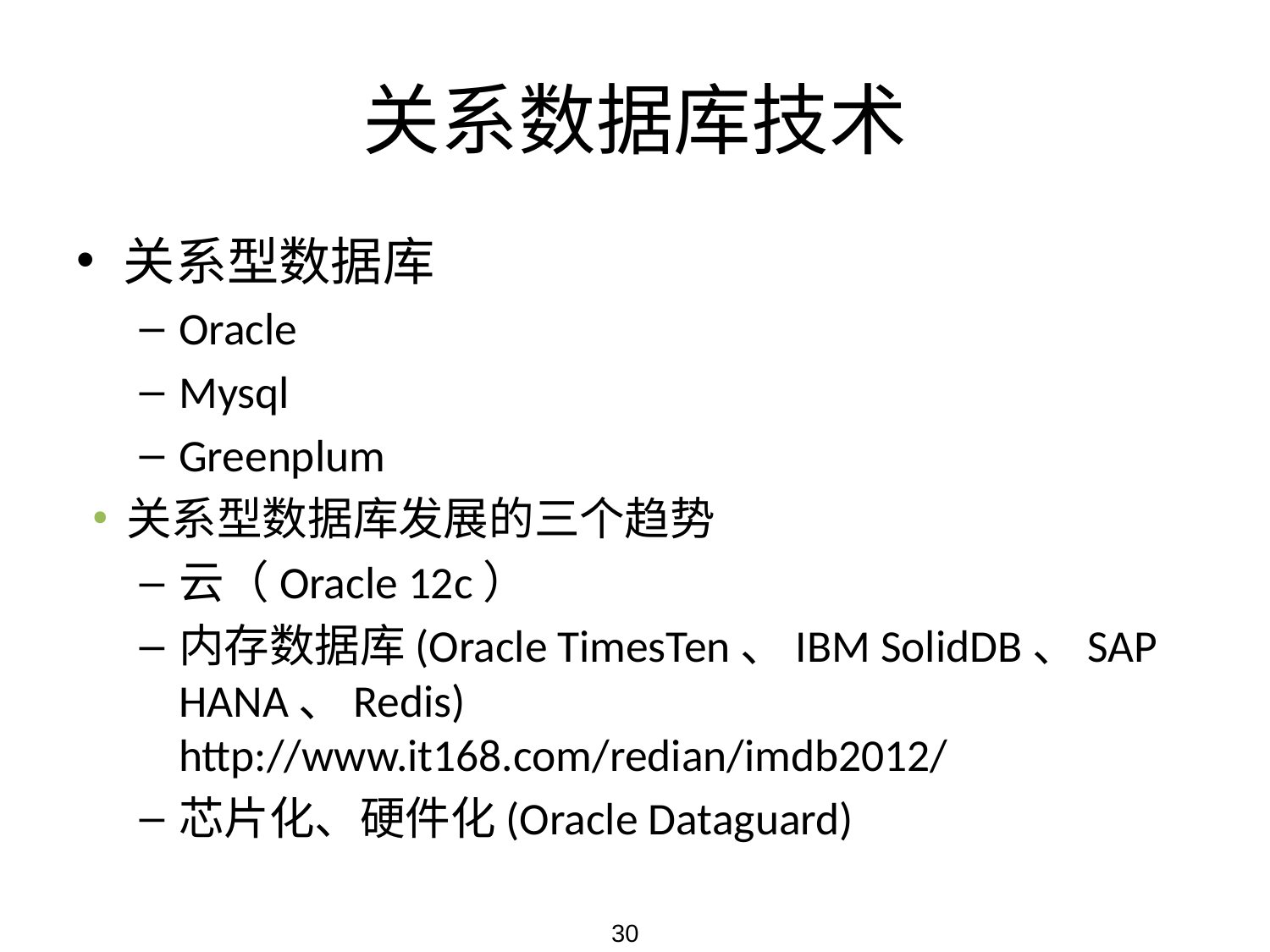

# 关系数据库技术
关系型数据库
Oracle
Mysql
Greenplum
关系型数据库发展的三个趋势
云（Oracle 12c）
内存数据库(Oracle TimesTen、IBM SolidDB、SAP HANA、Redis) http://www.it168.com/redian/imdb2012/
芯片化、硬件化(Oracle Dataguard)